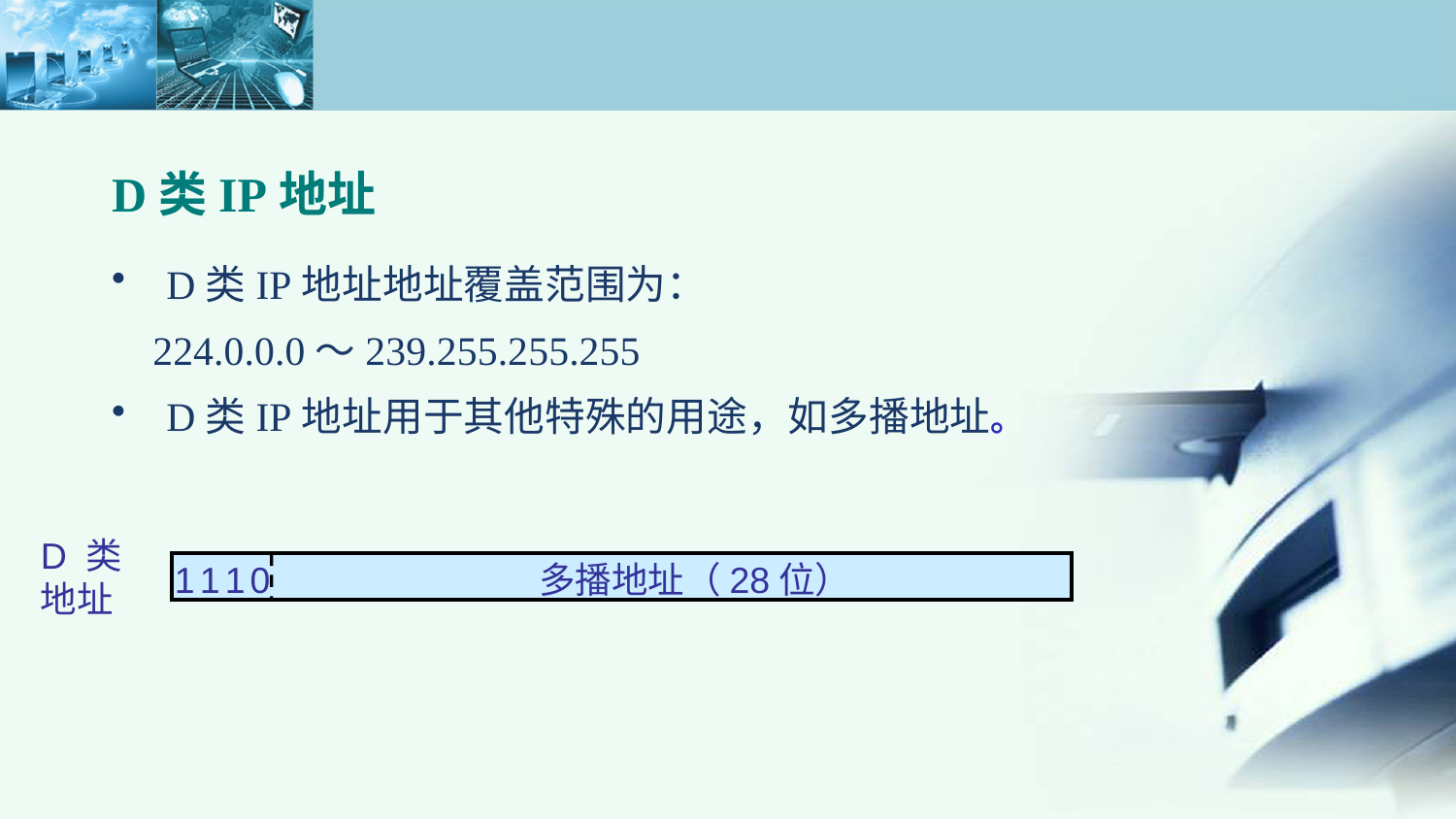

D类IP地址
D类IP地址地址覆盖范围为：
    224.0.0.0～239.255.255.255
D类IP地址用于其他特殊的用途，如多播地址。

D 类
地址
1 1 1 0
多播地址（28位）